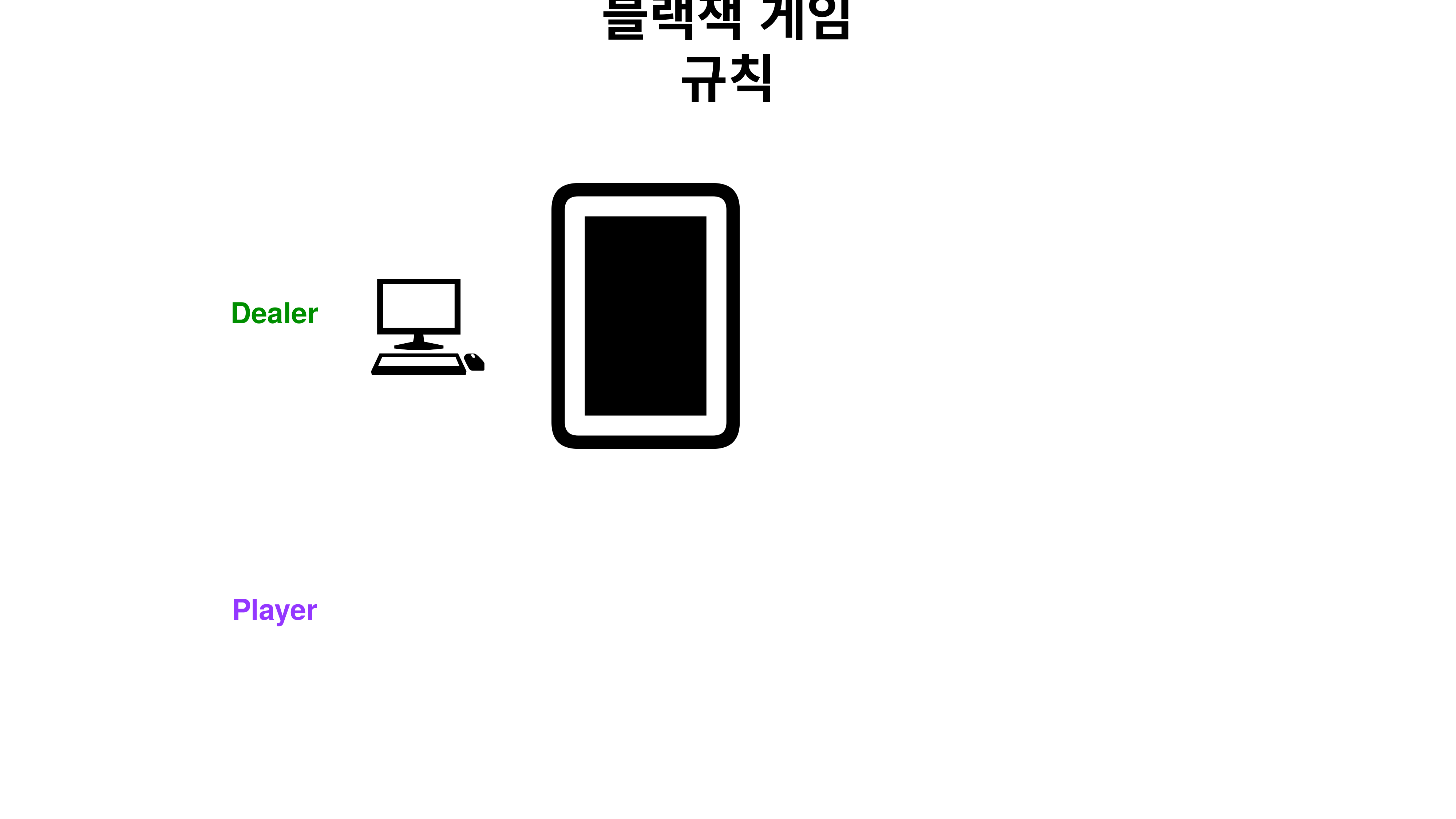

블랙잭 게임 규칙
🂠
💻
Dealer
🃋
🧸
Player